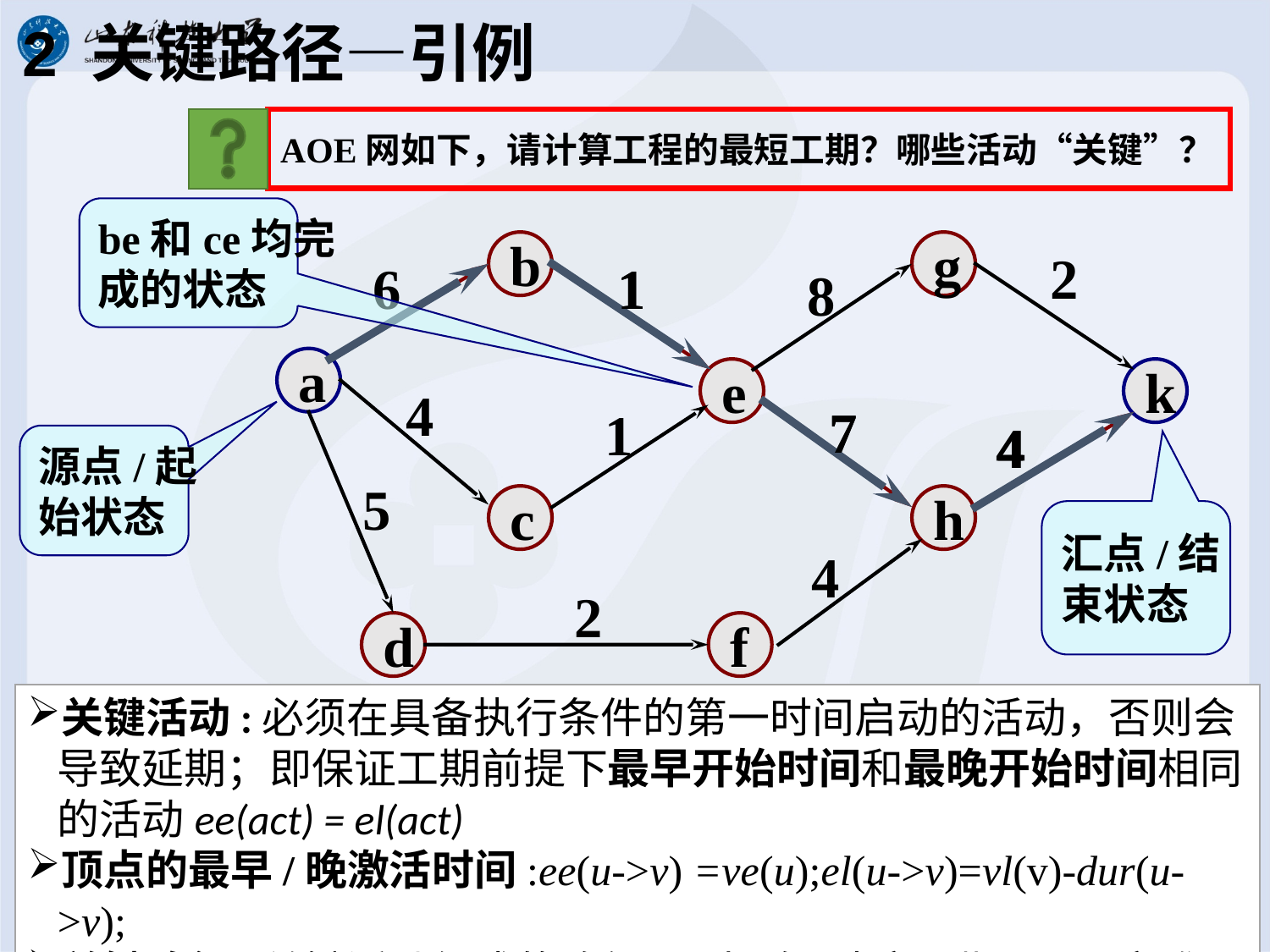

# 2 关键路径—引例

AOE网如下，请计算工程的最短工期？哪些活动“关键”？
be和ce均完
成的状态
b
g
2
6
1
1
8

a
e
k
4

7
7
1

4
4

源点/起
始状态
5
c
h
汇点/结
束状态
4

2
d
f

关键活动:必须在具备执行条件的第一时间启动的活动，否则会导致延期；即保证工期前提下最早开始时间和最晚开始时间相同的活动ee(act) = el(act)
顶点的最早/晚激活时间:ee(u->v) =ve(u);el(u->v)=vl(v)-dur(u->v);
关键路径:关键活动组成的路径,最长路,决定工期,不一定唯一